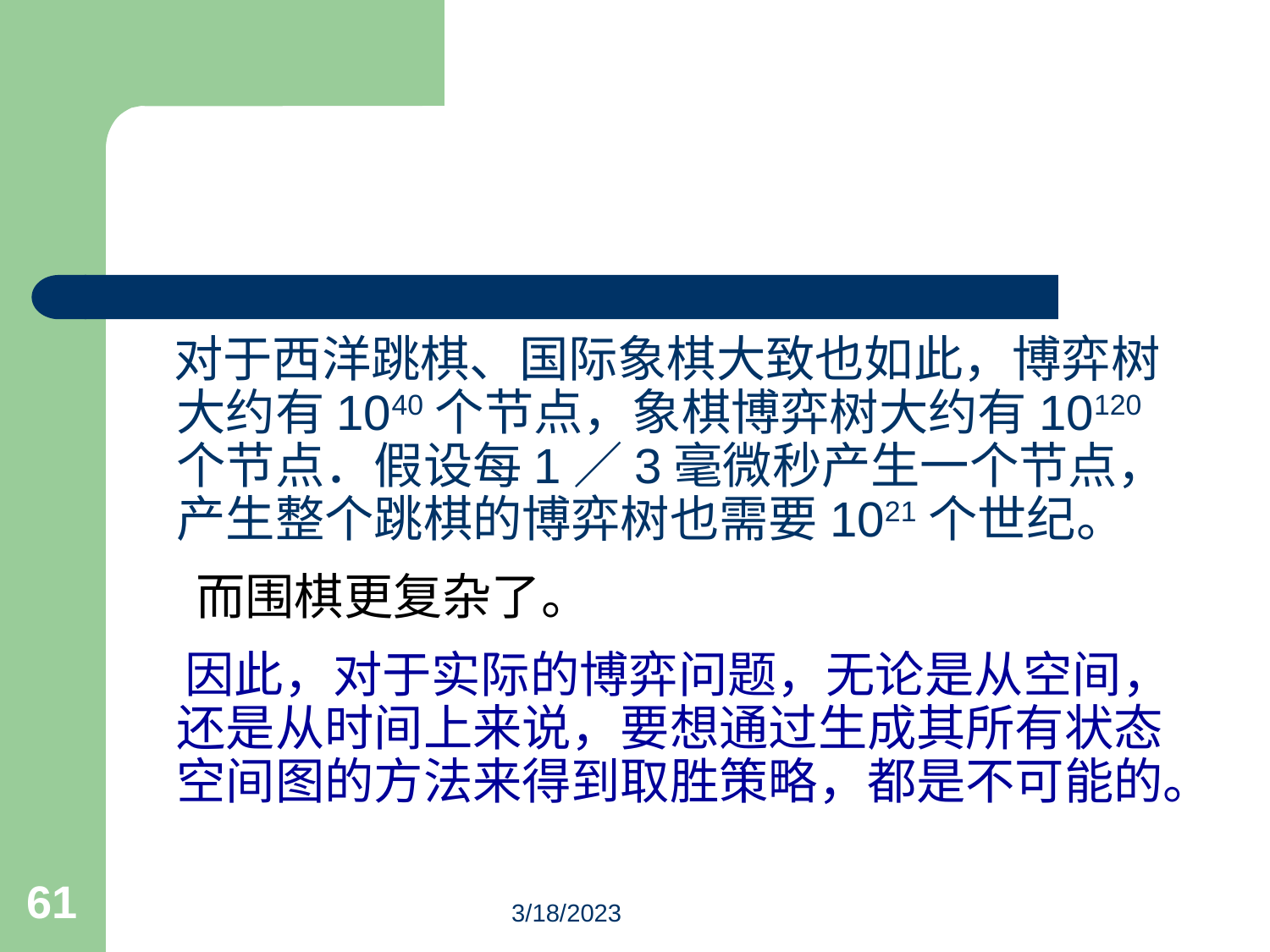

#
   对于西洋跳棋、国际象棋大致也如此，博弈树大约有1040个节点，象棋博弈树大约有10120个节点．假设每1／3毫微秒产生一个节点，产生整个跳棋的博弈树也需要1021个世纪。
     而围棋更复杂了。
    因此，对于实际的博弈问题，无论是从空间，还是从时间上来说，要想通过生成其所有状态空间图的方法来得到取胜策略，都是不可能的。
61
3/18/2023